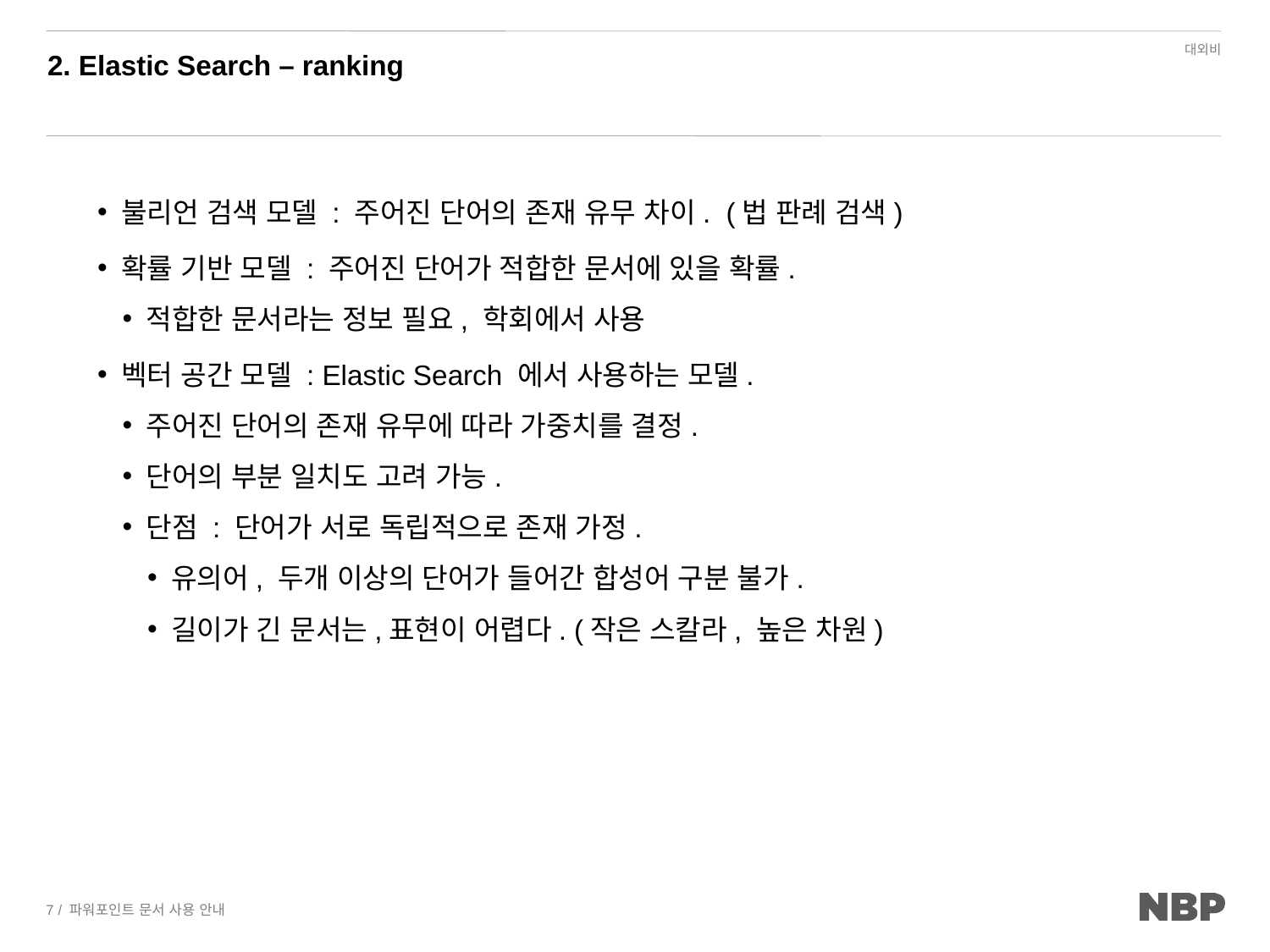

# 2. Elastic Search – ranking
불리언 검색 모델 : 주어진 단어의 존재 유무 차이.  (법 판례 검색)
확률 기반 모델 : 주어진 단어가 적합한 문서에 있을 확률.
적합한 문서라는 정보 필요, 학회에서 사용
벡터 공간 모델 : Elastic Search 에서 사용하는 모델.
주어진 단어의 존재 유무에 따라 가중치를 결정.
단어의 부분 일치도 고려 가능.
단점 : 단어가 서로 독립적으로 존재 가정.
유의어, 두개 이상의 단어가 들어간 합성어 구분 불가.
길이가 긴 문서는,표현이 어렵다. (작은 스칼라, 높은 차원)